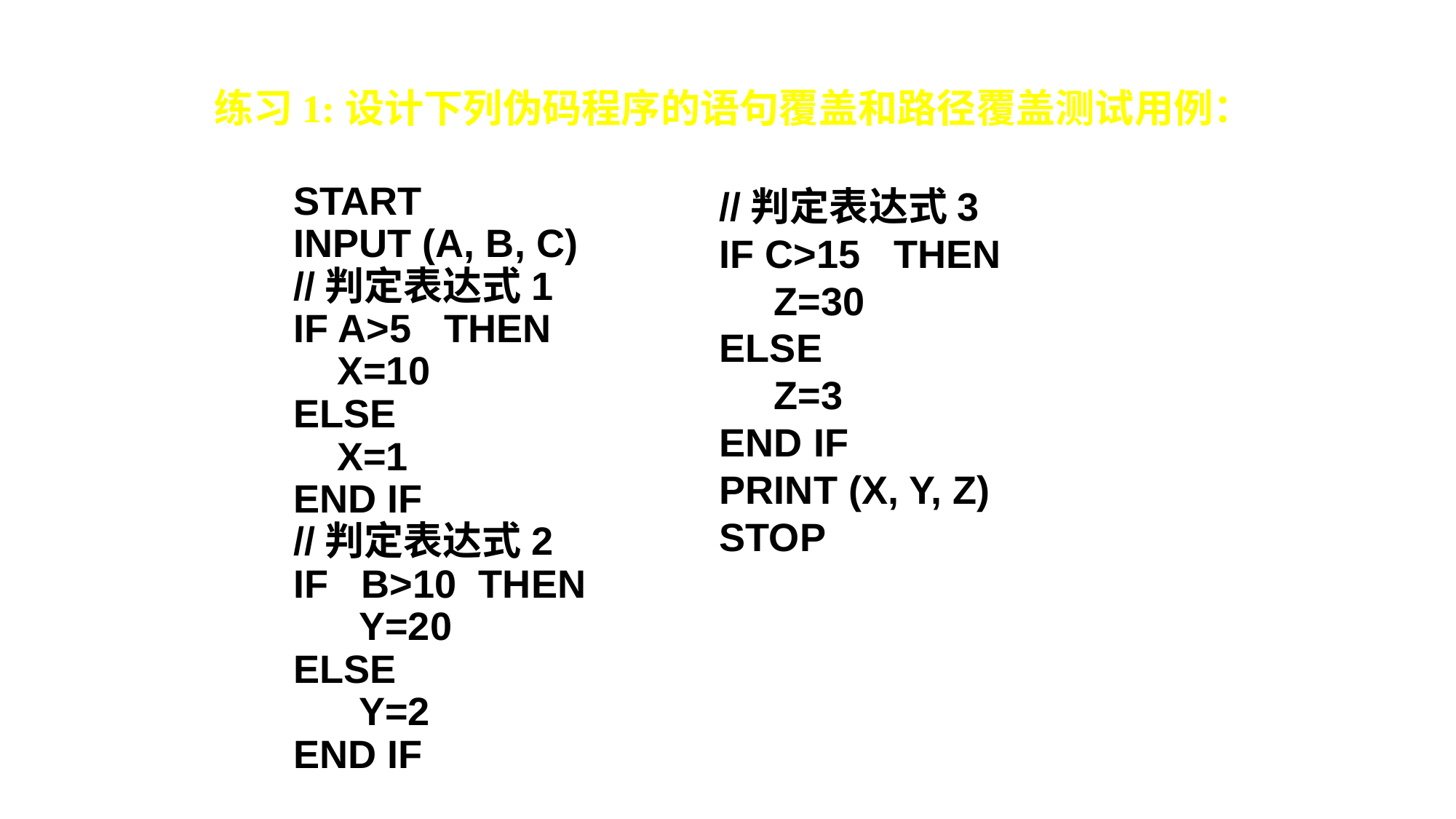

作业（第7章）
练习1:设计下列伪码程序的语句覆盖和路径覆盖测试用例：
START
INPUT (A, B, C)
//判定表达式1
IF A>5   THEN
    X=10
ELSE
    X=1
END IF
//判定表达式2
IF   B>10  THEN
      Y=20
ELSE
      Y=2
END IF
//判定表达式3
IF C>15   THEN
     Z=30
ELSE
     Z=3
END IF
PRINT (X, Y, Z)
STOP